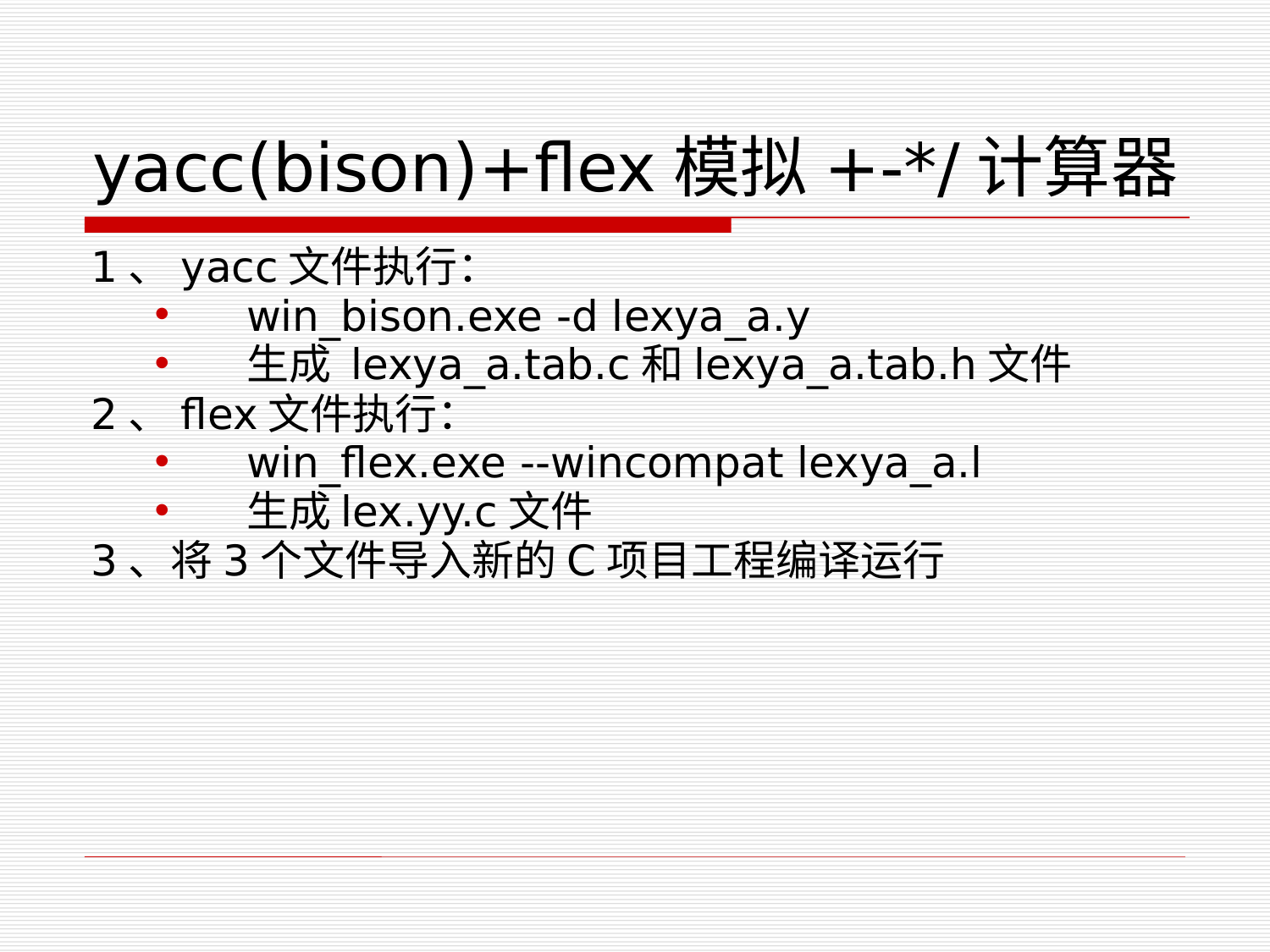

# yacc(bison)+flex模拟+-*/计算器
1、yacc文件执行：
win_bison.exe -d lexya_a.y
生成 lexya_a.tab.c和lexya_a.tab.h文件
2、flex文件执行：
win_flex.exe --wincompat lexya_a.l
生成lex.yy.c文件
3、将3个文件导入新的C项目工程编译运行